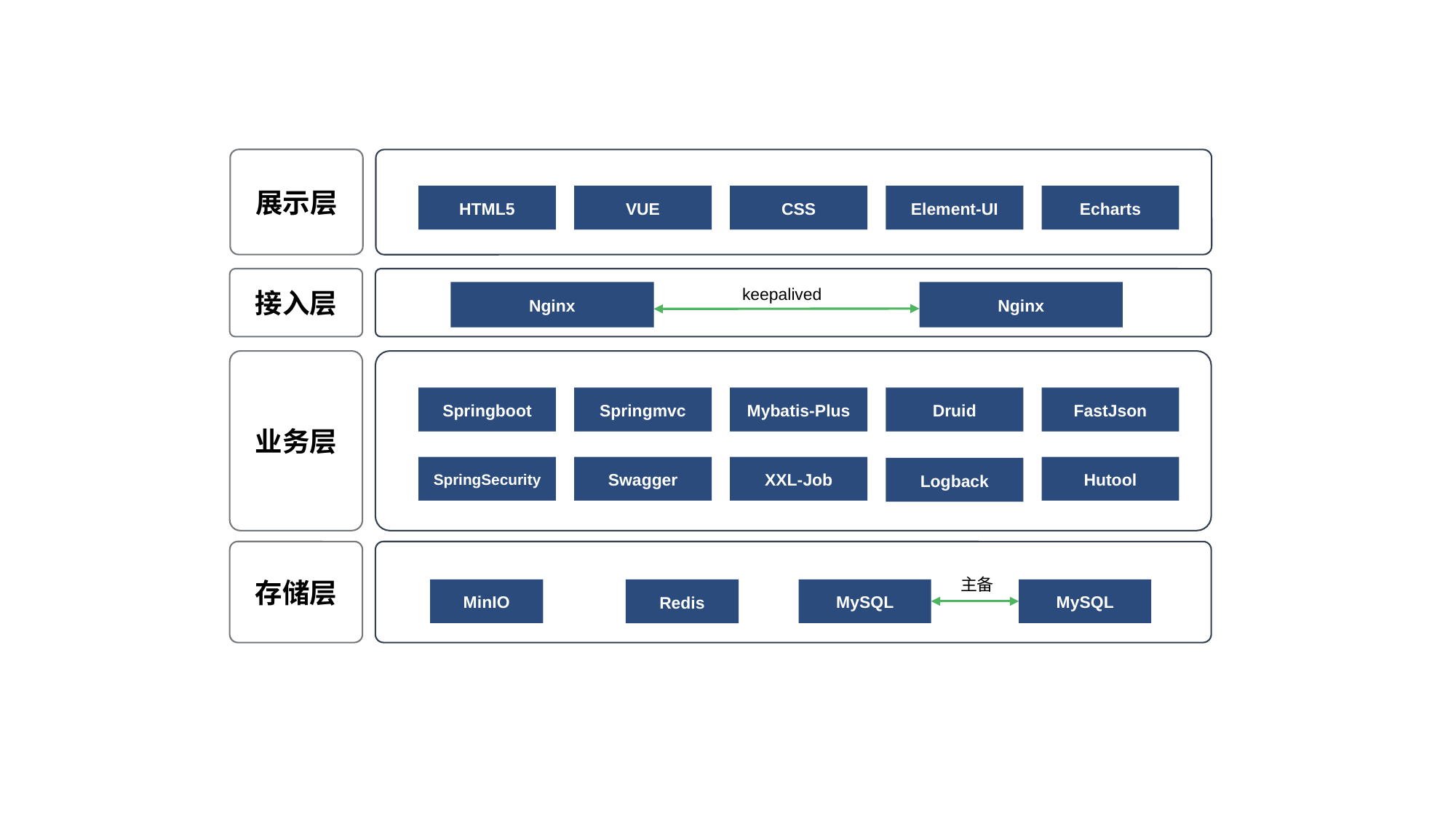

展示层

HTML5
VUE
CSS
Element-UI
Echarts
接入层

keepalived
Nginx
Nginx
业务层

Springboot
Springmvc
Mybatis-Plus
Druid
FastJson
SpringSecurity
Swagger
XXL-Job
Hutool
Logback
存储层

主备
MinIO
MySQL
MySQL
Redis